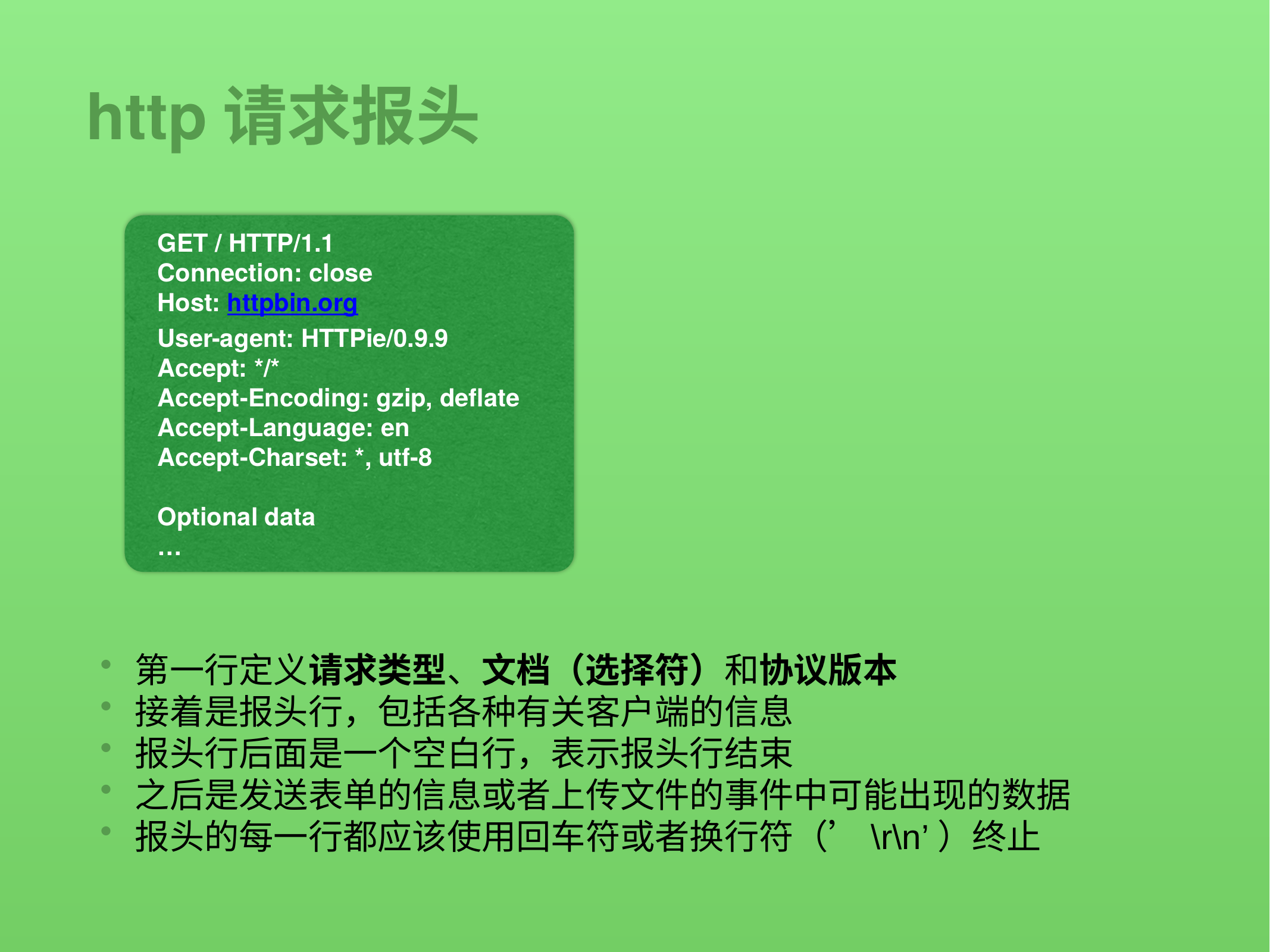

http请求报头
GET / HTTP/1.1
Connection: close
Host: httpbin.org
User-agent: HTTPie/0.9.9
Accept: */*
Accept-Encoding: gzip, deflate
Accept-Language: en
Accept-Charset: *, utf-8

Optional data
…
第一行定义请求类型、文档（选择符）和协议版本
接着是报头行，包括各种有关客户端的信息
报头行后面是一个空白行，表示报头行结束
之后是发送表单的信息或者上传文件的事件中可能出现的数据
报头的每一行都应该使用回车符或者换行符（’\r\n’）终止
6